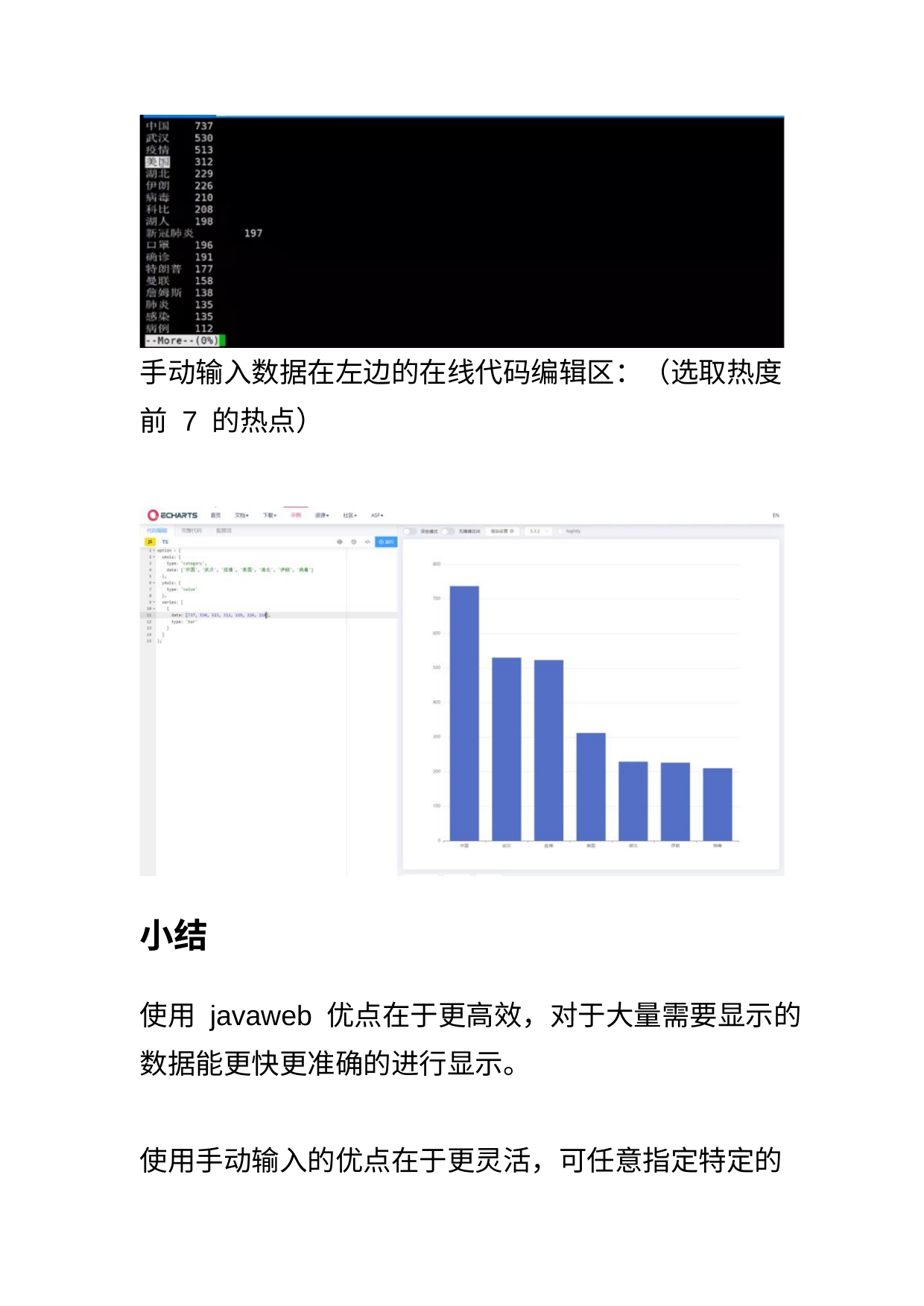

手动输入数据在左边的在线代码编辑区：（选取热度
前 7 的热点）

小结
使用 javaweb 优点在于更高效，对于大量需要显示的
数据能更快更准确的进行显示。
使用手动输入的优点在于更灵活，可任意指定特定的